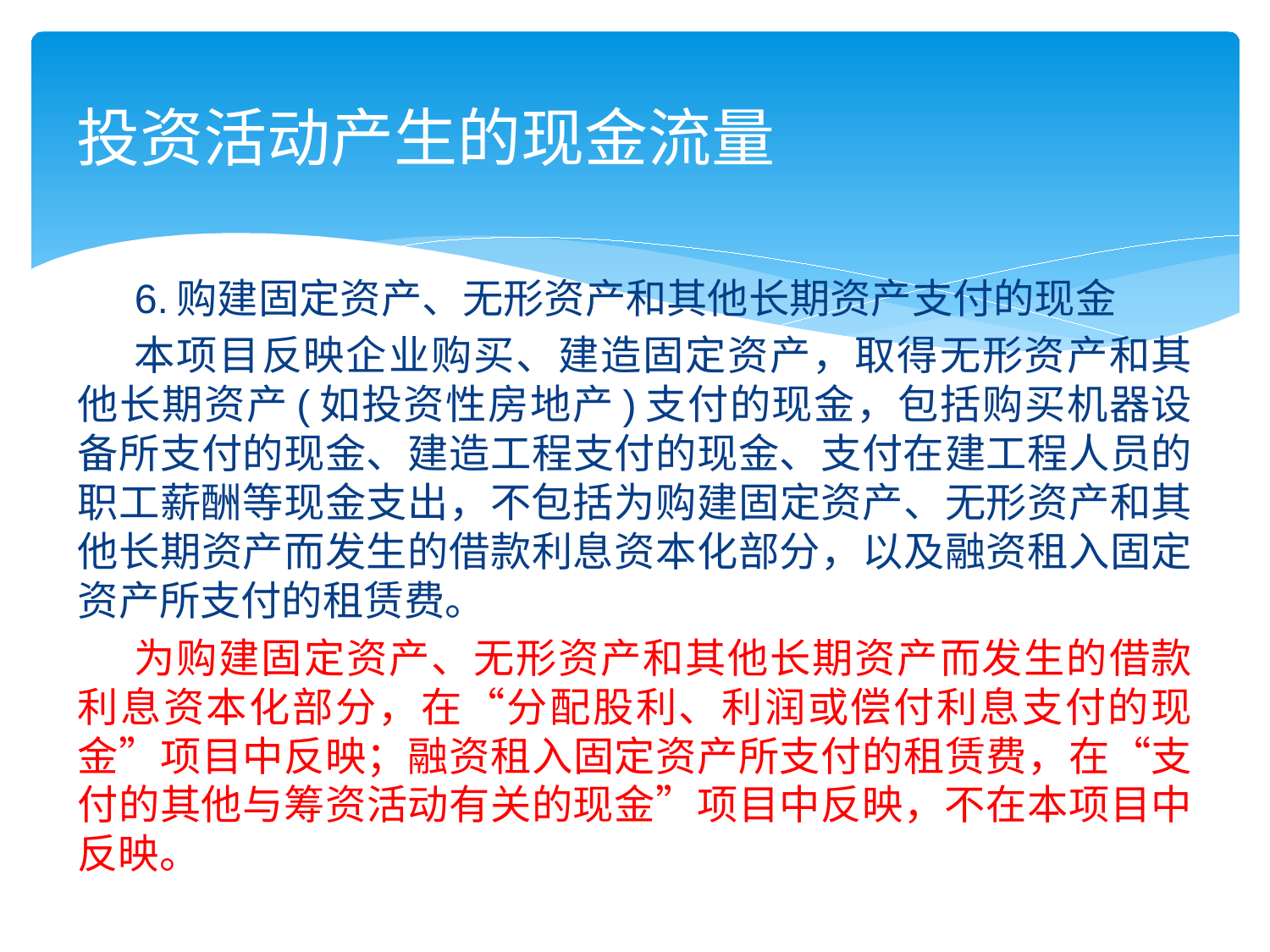

# 投资活动产生的现金流量
6.购建固定资产、无形资产和其他长期资产支付的现金
本项目反映企业购买、建造固定资产，取得无形资产和其他长期资产(如投资性房地产)支付的现金，包括购买机器设备所支付的现金、建造工程支付的现金、支付在建工程人员的职工薪酬等现金支出，不包括为购建固定资产、无形资产和其他长期资产而发生的借款利息资本化部分，以及融资租入固定资产所支付的租赁费。
为购建固定资产、无形资产和其他长期资产而发生的借款利息资本化部分，在“分配股利、利润或偿付利息支付的现金”项目中反映；融资租入固定资产所支付的租赁费，在“支付的其他与筹资活动有关的现金”项目中反映，不在本项目中反映。